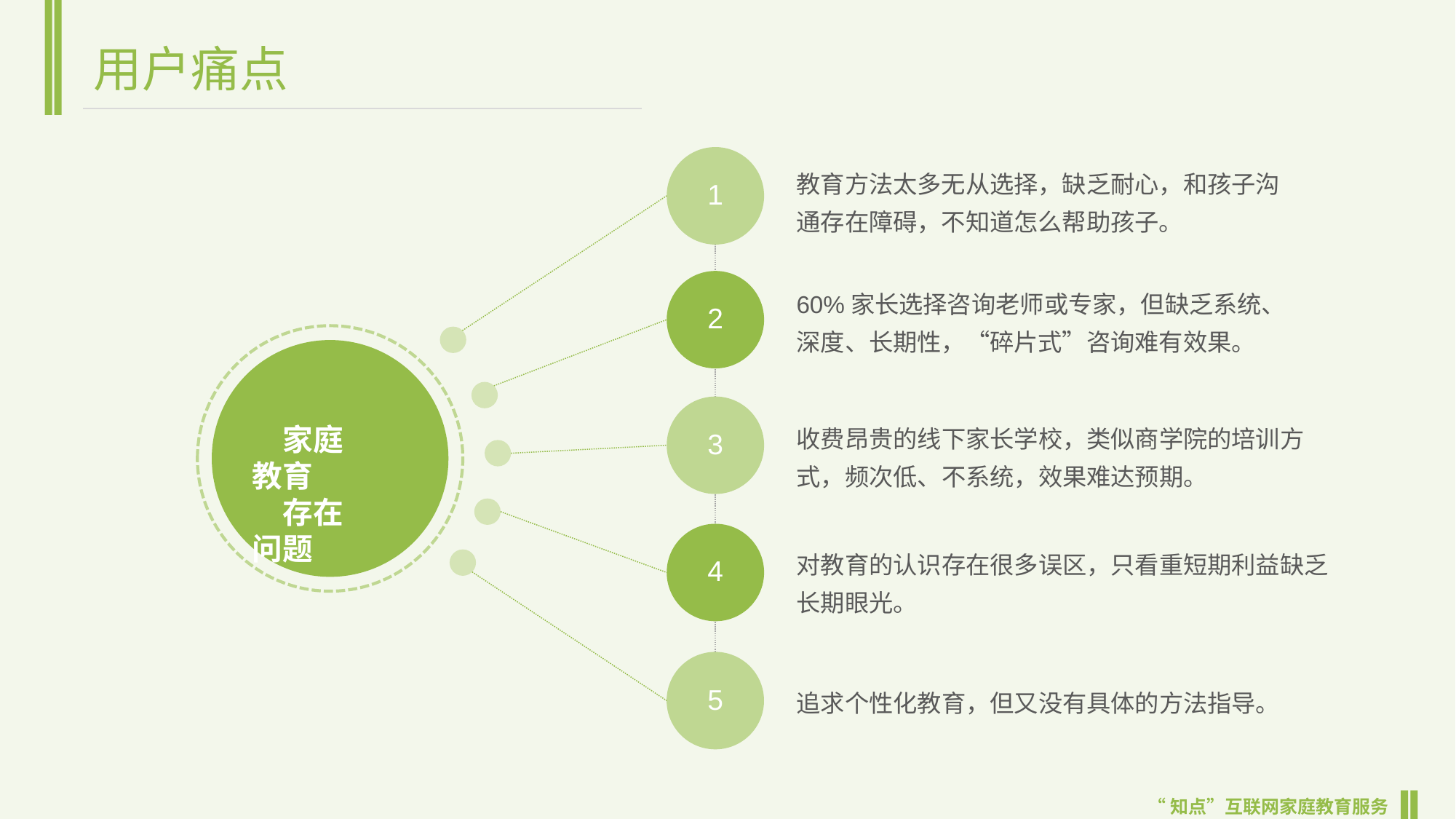

用户痛点

1
教育方法太多无从选择，缺乏耐心，和孩子沟通存在障碍，不知道怎么帮助孩子。

2
60%家长选择咨询老师或专家，但缺乏系统、深度、长期性，“碎片式”咨询难有效果。

3
收费昂贵的线下家长学校，类似商学院的培训方式，频次低、不系统，效果难达预期。
家庭教育
存在问题

4
对教育的认识存在很多误区，只看重短期利益缺乏长期眼光。

5
追求个性化教育，但又没有具体的方法指导。